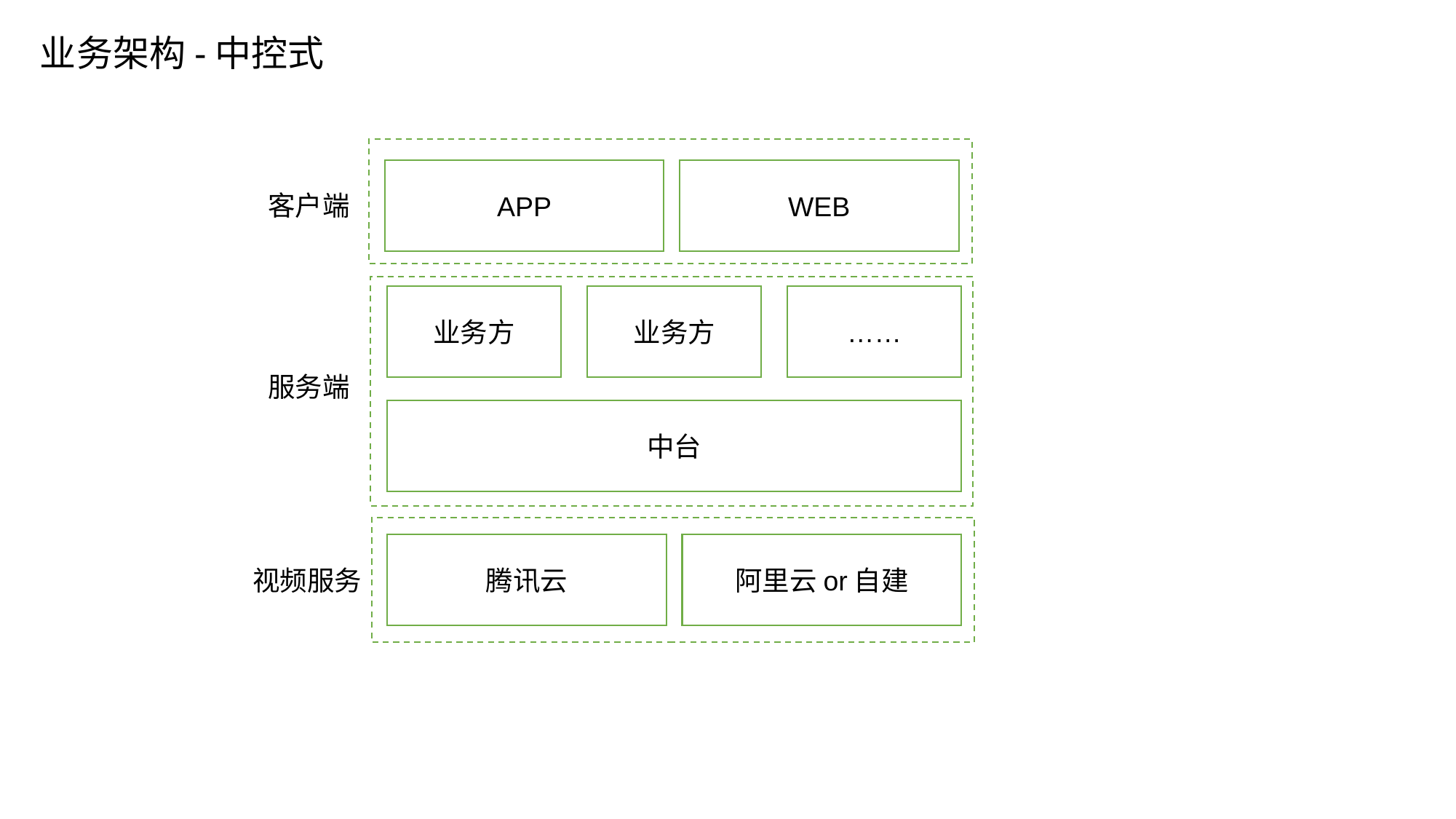

业务架构-中控式

APP
WEB
客户端

业务方
……
业务方
服务端
中台

腾讯云
阿里云or自建
视频服务